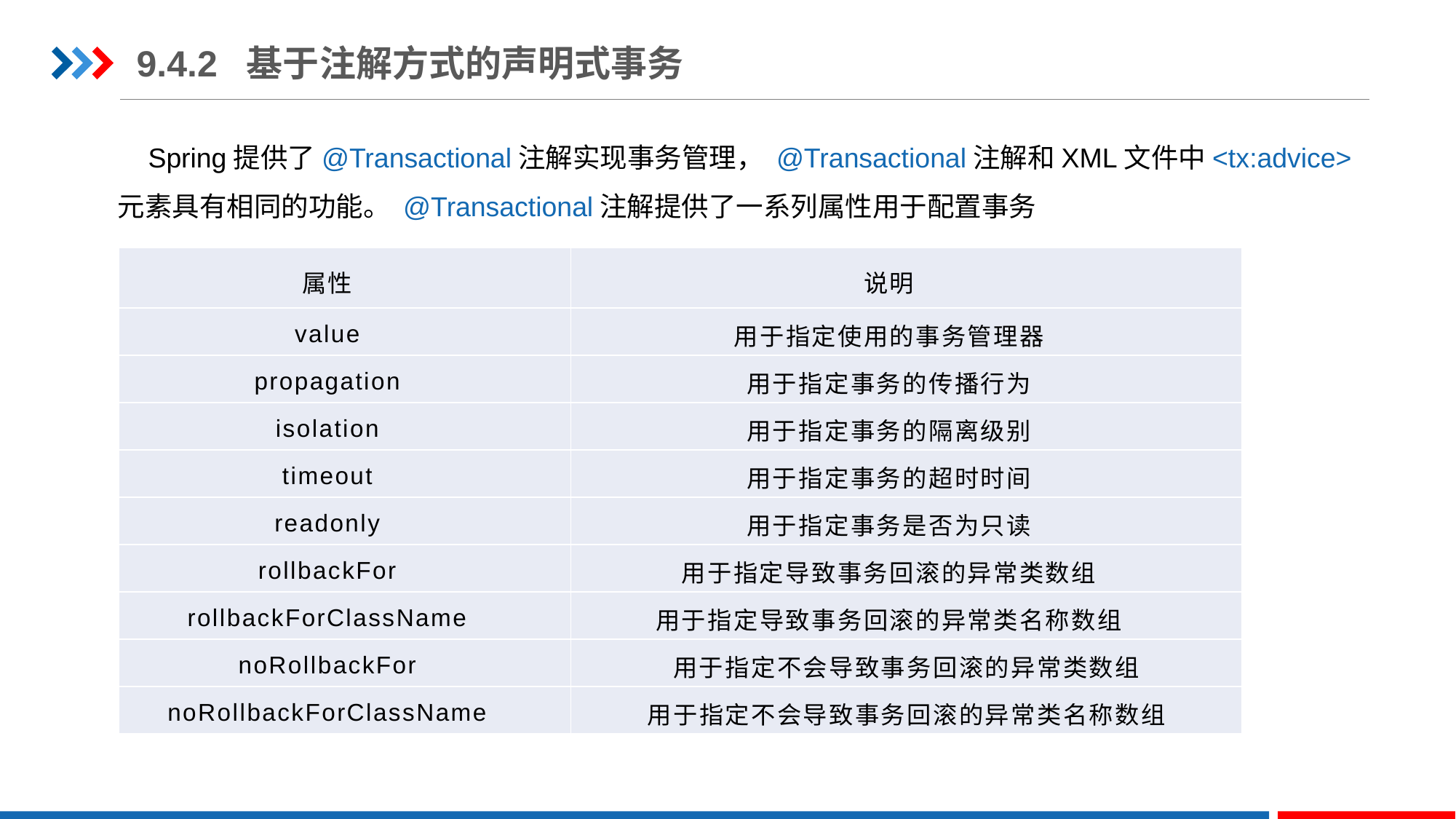

9.4.2  基于注解方式的声明式事务
    Spring提供了@Transactional注解实现事务管理， @Transactional注解和XML文件中<tx:advice>元素具有相同的功能。 @Transactional注解提供了一系列属性用于配置事务
| 属性 | 说明 |
| --- | --- |
| value | 用于指定使用的事务管理器 |
| propagation | 用于指定事务的传播行为 |
| isolation | 用于指定事务的隔离级别 |
| timeout | 用于指定事务的超时时间 |
| readonly | 用于指定事务是否为只读 |
| rollbackFor | 用于指定导致事务回滚的异常类数组 |
| rollbackForClassName | 用于指定导致事务回滚的异常类名称数组 |
| noRollbackFor | 用于指定不会导致事务回滚的异常类数组 |
| noRollbackForClassName | 用于指定不会导致事务回滚的异常类名称数组 |